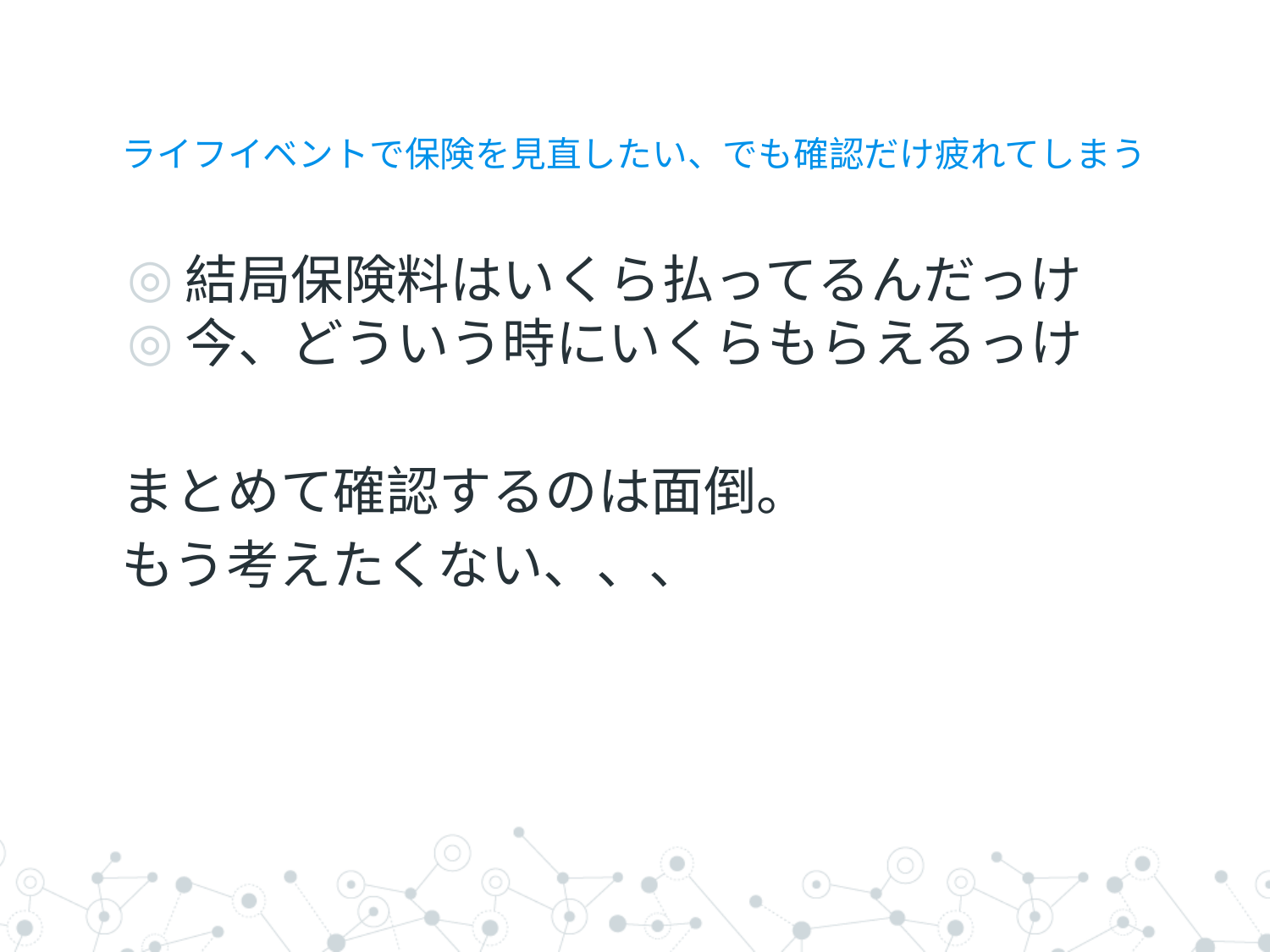

# ライフイベントで保険を見直したい、でも確認だけ疲れてしまう
結局保険料はいくら払ってるんだっけ
今、どういう時にいくらもらえるっけ

まとめて確認するのは面倒。
もう考えたくない、、、